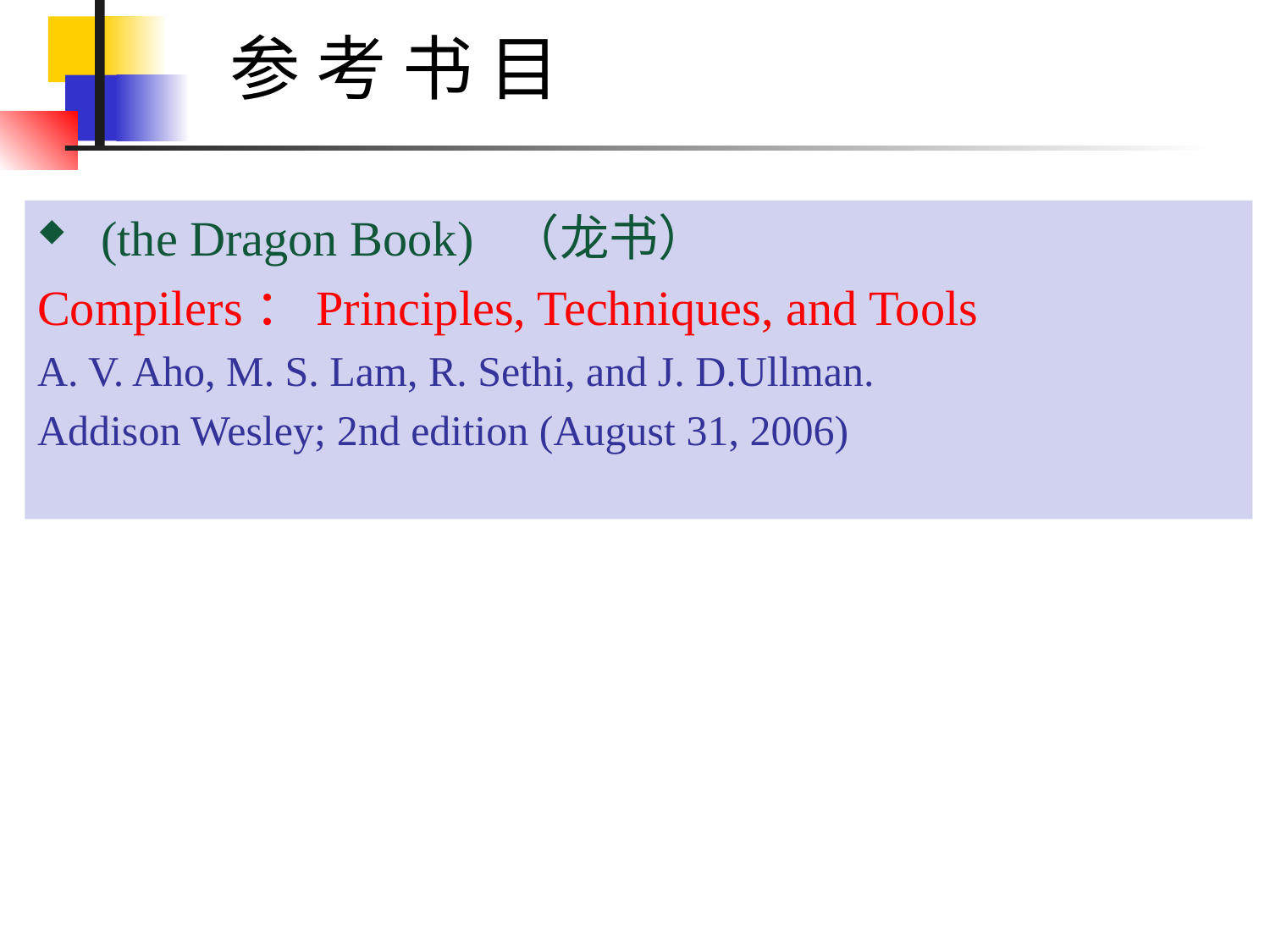

参 考 书 目
(the Dragon Book)  （龙书）
Compilers：Principles, Techniques, and Tools
A. V. Aho, M. S. Lam, R. Sethi, and J. D.Ullman.
Addison Wesley; 2nd edition (August 31, 2006)